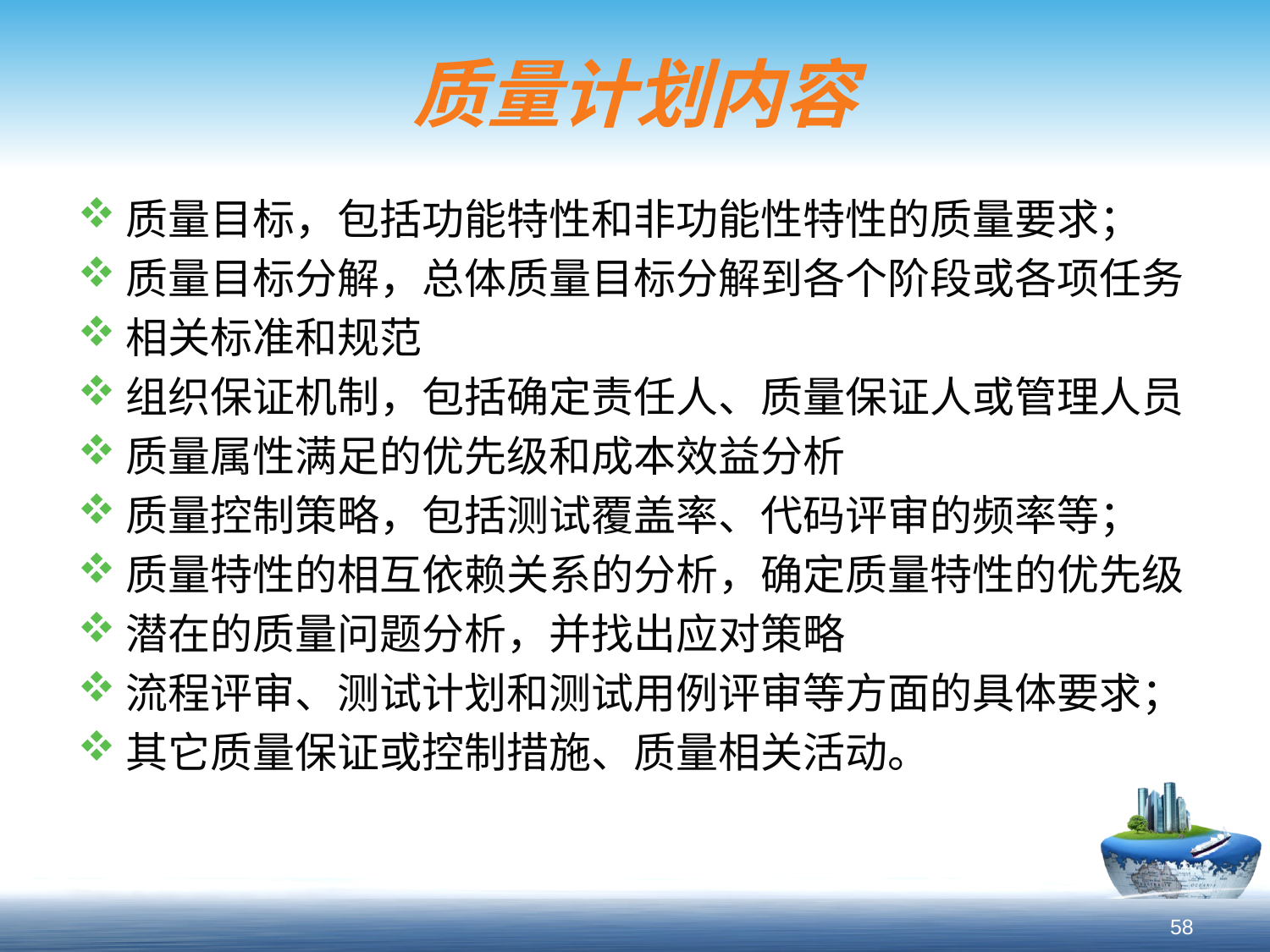

# 质量计划内容
质量目标，包括功能特性和非功能性特性的质量要求；
质量目标分解，总体质量目标分解到各个阶段或各项任务
相关标准和规范
组织保证机制，包括确定责任人、质量保证人或管理人员
质量属性满足的优先级和成本效益分析
质量控制策略，包括测试覆盖率、代码评审的频率等；
质量特性的相互依赖关系的分析，确定质量特性的优先级
潜在的质量问题分析，并找出应对策略
流程评审、测试计划和测试用例评审等方面的具体要求；
其它质量保证或控制措施、质量相关活动。
58